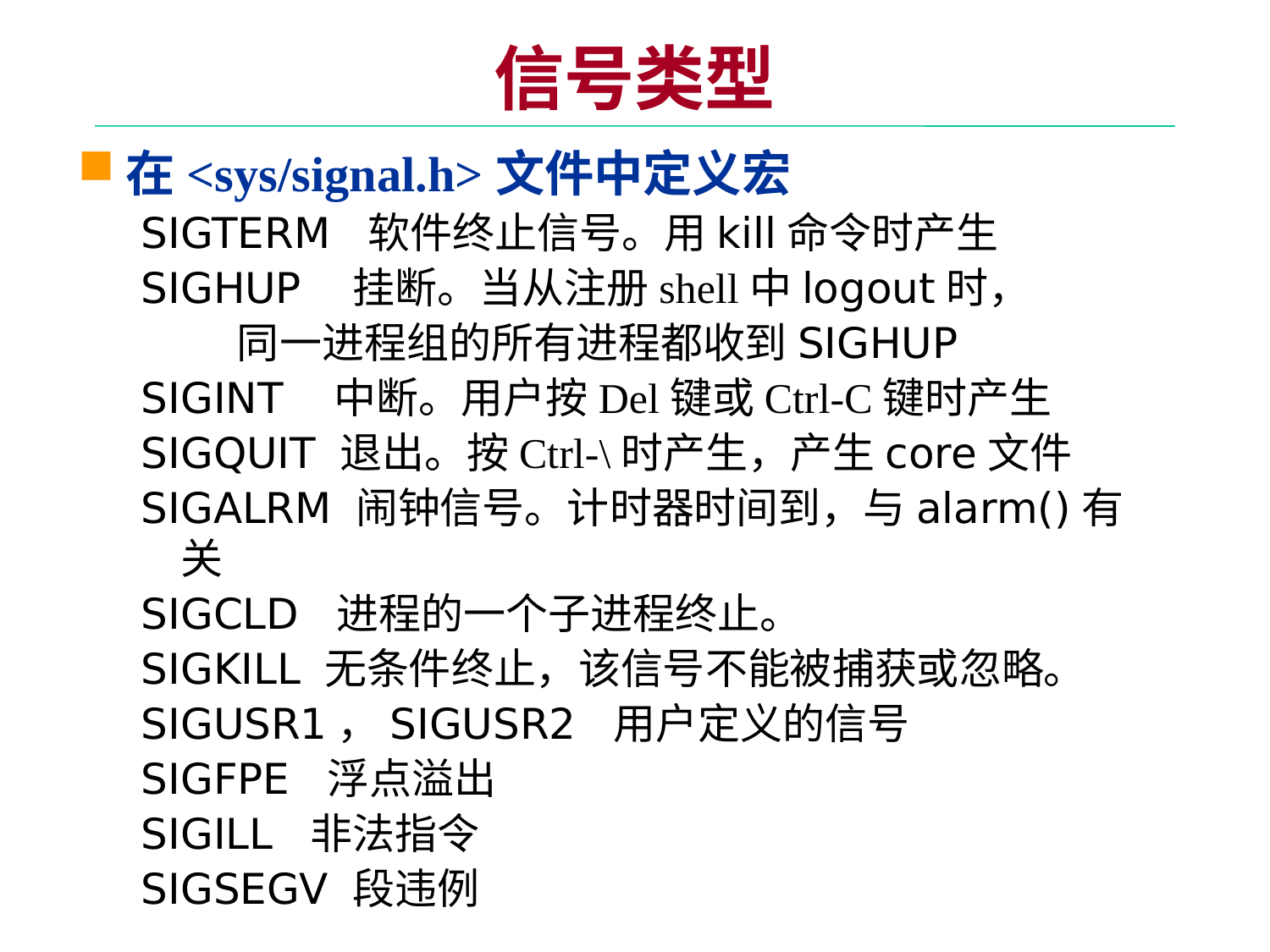

# 信号类型
在<sys/signal.h>文件中定义宏
SIGTERM  软件终止信号。用kill命令时产生
SIGHUP   挂断。当从注册shell中logout时，
         同一进程组的所有进程都收到SIGHUP
SIGINT   中断。用户按Del键或Ctrl-C键时产生
SIGQUIT 退出。按Ctrl-\时产生，产生core文件
SIGALRM 闹钟信号。计时器时间到，与alarm()有关
SIGCLD  进程的一个子进程终止。
SIGKILL 无条件终止，该信号不能被捕获或忽略。
SIGUSR1，SIGUSR2  用户定义的信号
SIGFPE  浮点溢出
SIGILL  非法指令
SIGSEGV 段违例